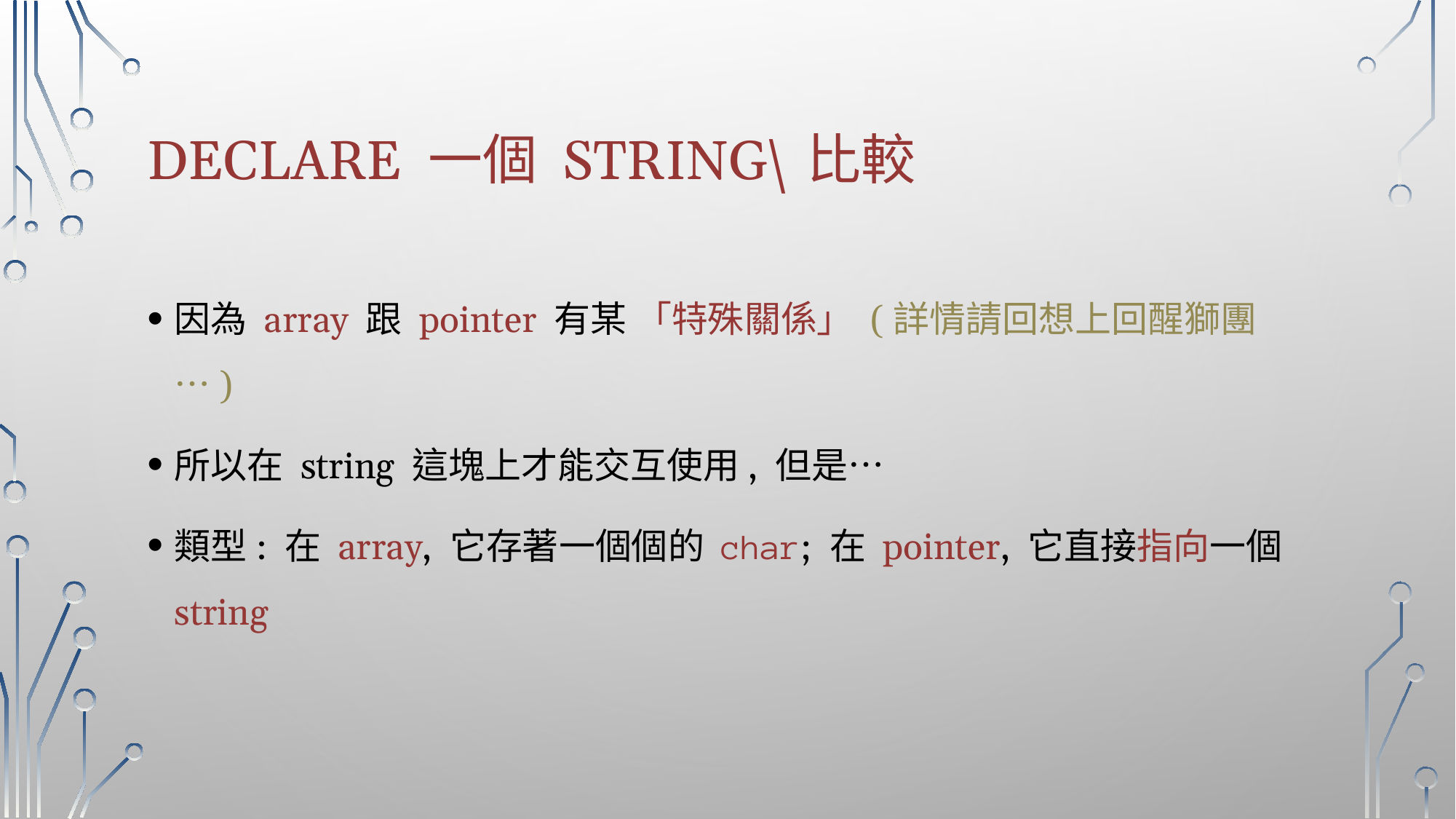

# Declare 一個 string\比較
因為 array 跟 pointer 有某 「特殊關係」 (詳情請回想上回醒獅團…)
所以在 string 這塊上才能交互使用, 但是…
類型: 在 array, 它存著一個個的 char; 在 pointer, 它直接指向一個 string